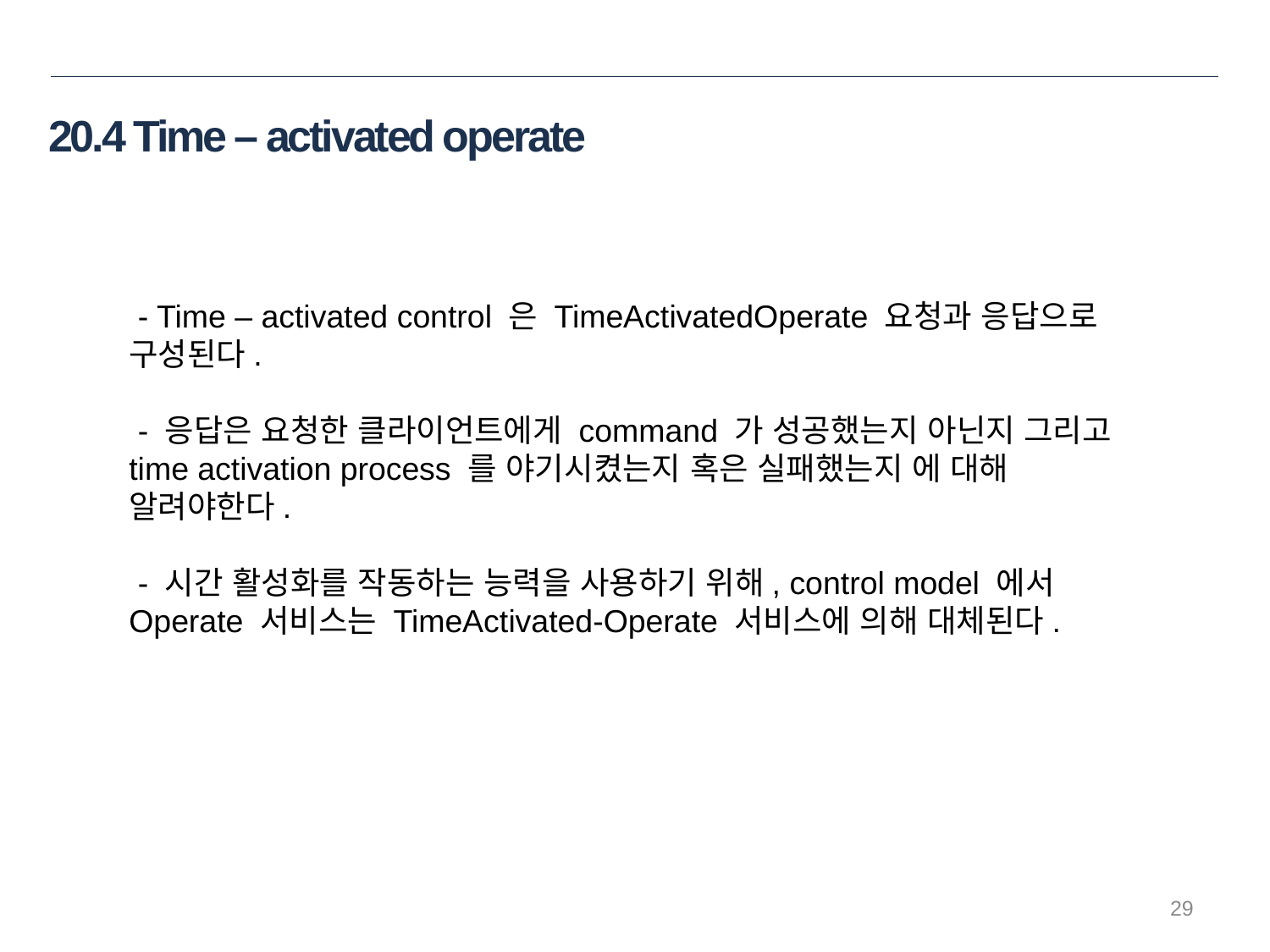

20.4 Time – activated operate

 - Time – activated control 은 TimeActivatedOperate 요청과 응답으로 구성된다.

 - 응답은 요청한 클라이언트에게 command 가 성공했는지 아닌지 그리고 time activation process 를 야기시켰는지 혹은 실패했는지 에 대해 알려야한다.

 - 시간 활성화를 작동하는 능력을 사용하기 위해, control model 에서 Operate 서비스는 TimeActivated-Operate 서비스에 의해 대체된다.

29